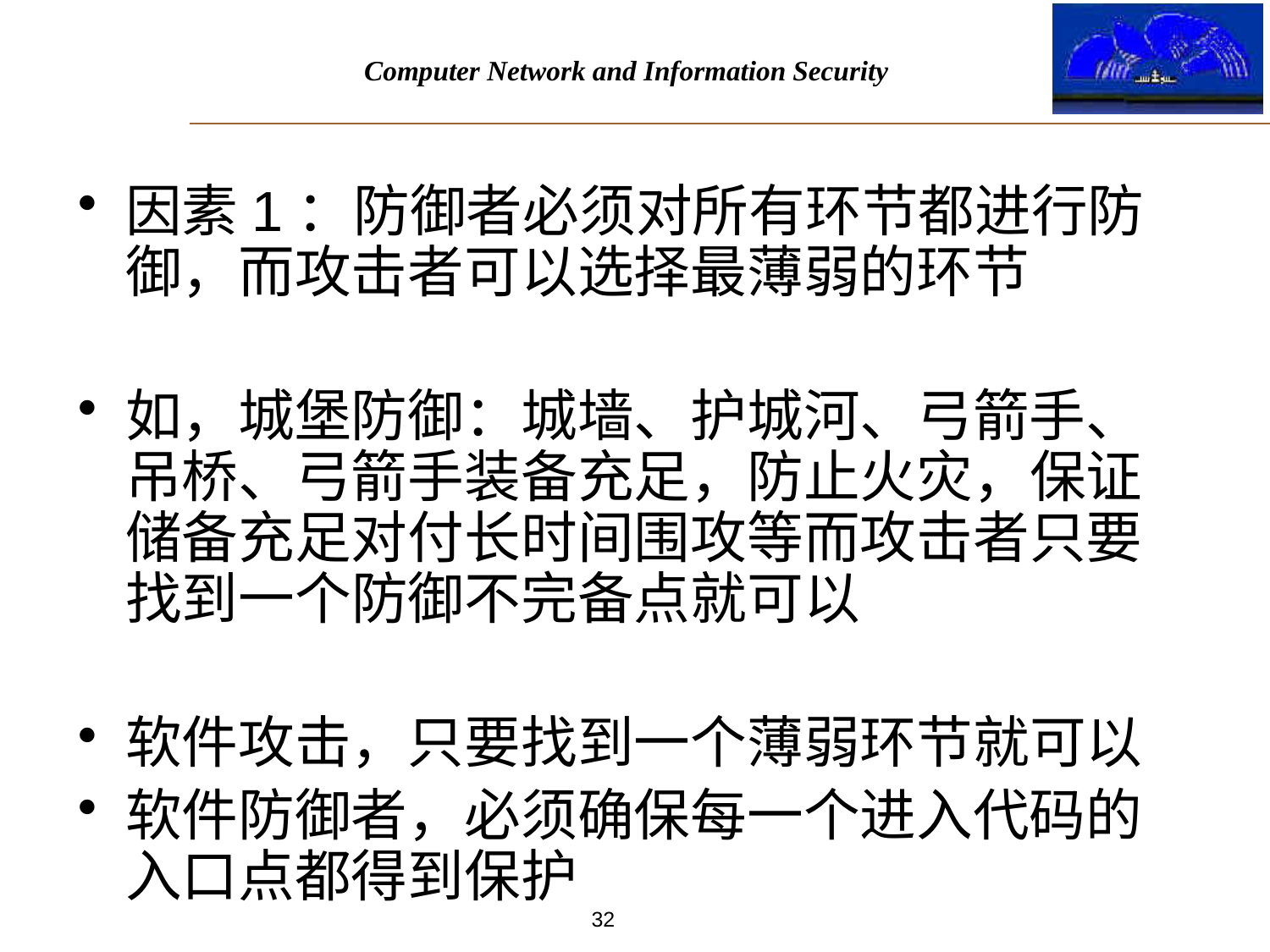

因素1：防御者必须对所有环节都进行防御，而攻击者可以选择最薄弱的环节

如，城堡防御：城墙、护城河、弓箭手、吊桥、弓箭手装备充足，防止火灾，保证储备充足对付长时间围攻等而攻击者只要找到一个防御不完备点就可以

软件攻击，只要找到一个薄弱环节就可以
软件防御者，必须确保每一个进入代码的入口点都得到保护
32